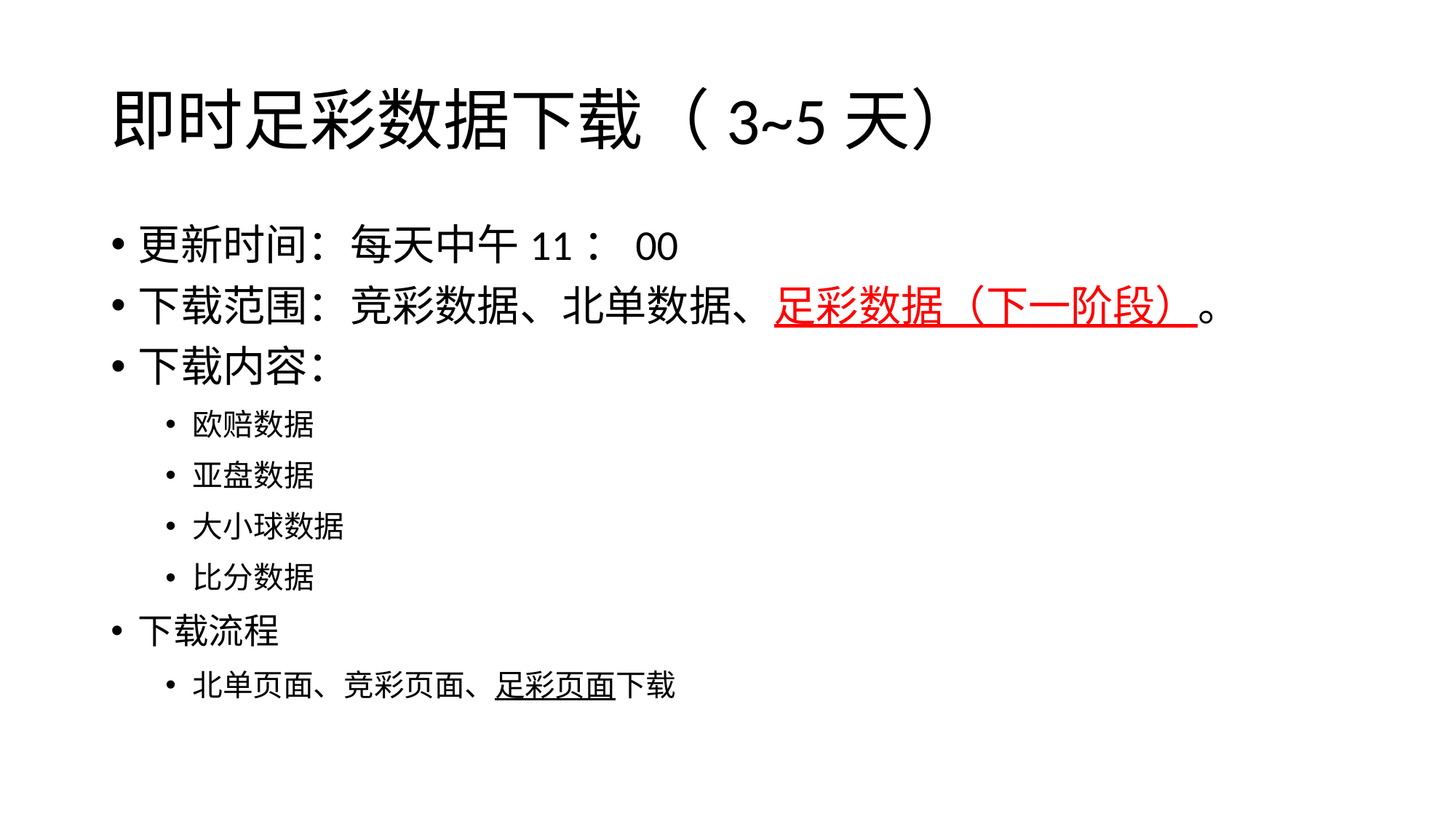

# 即时足彩数据下载（3~5天）
更新时间：每天中午11：00
下载范围：竞彩数据、北单数据、足彩数据（下一阶段）。
下载内容：
欧赔数据
亚盘数据
大小球数据
比分数据
下载流程
北单页面、竞彩页面、足彩页面下载